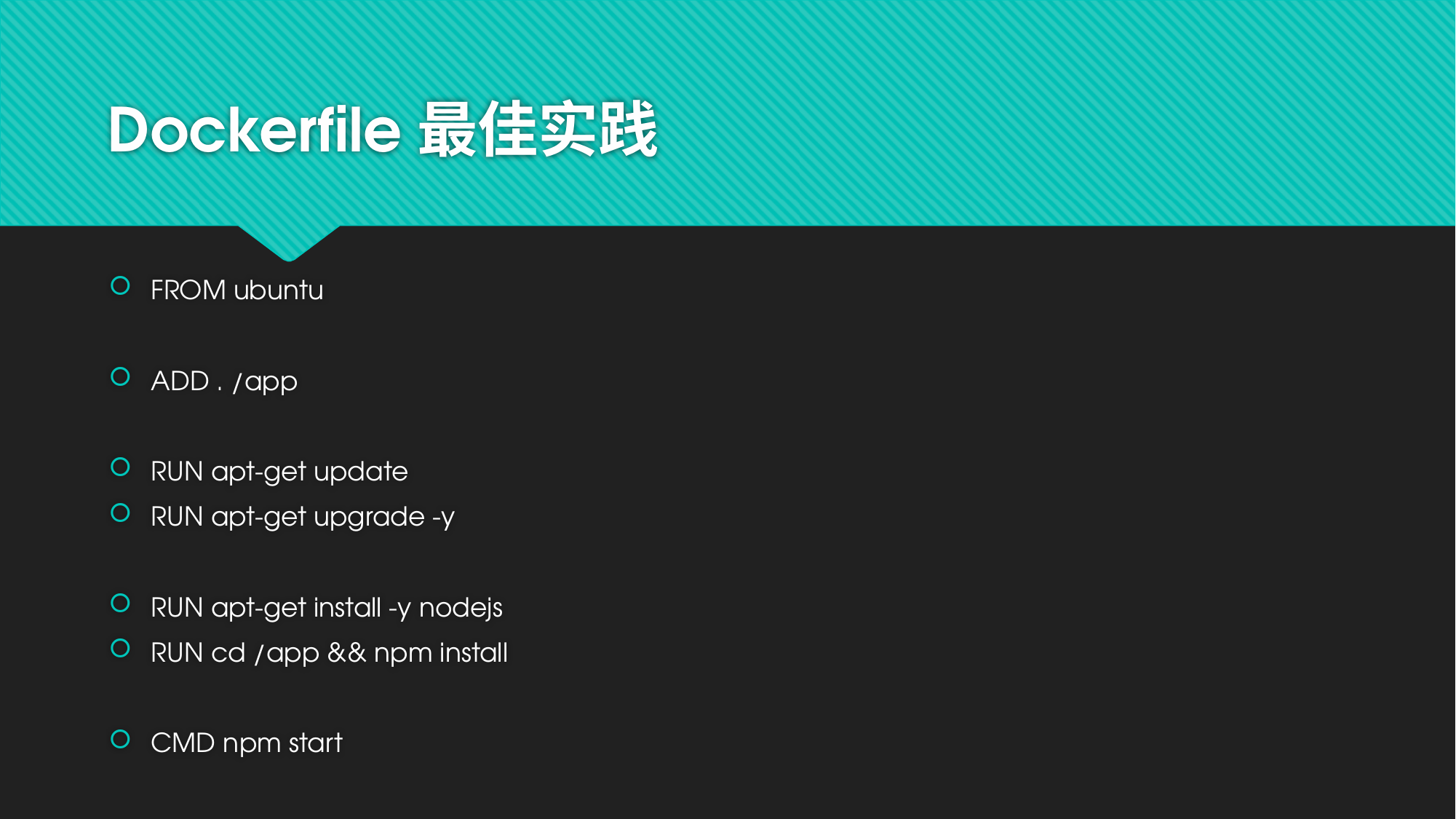

# Dockerfile最佳实践
FROM ubuntu

ADD . /app

RUN apt-get update
RUN apt-get upgrade -y

RUN apt-get install -y nodejs
RUN cd /app && npm install

CMD npm start